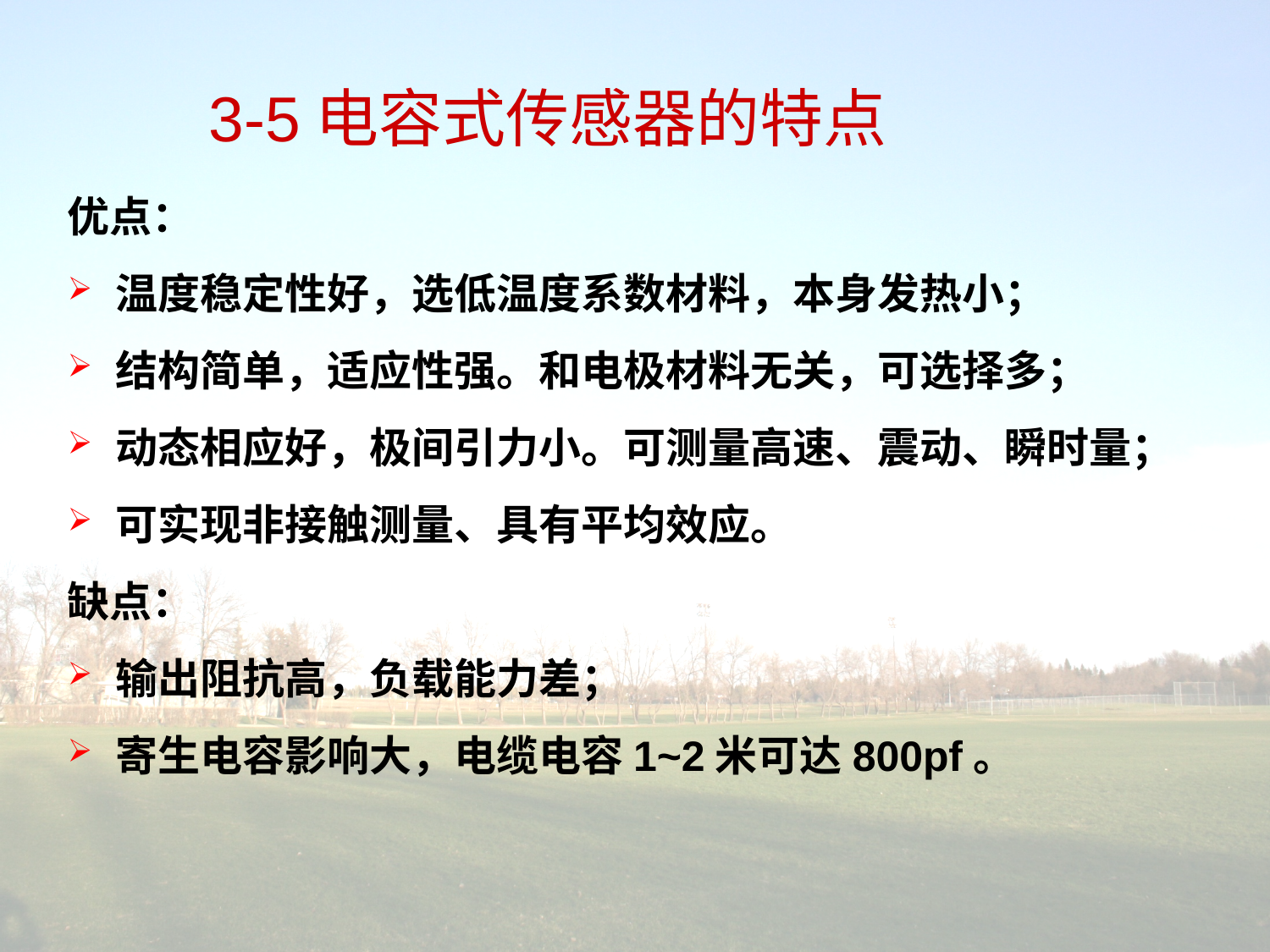

3-5电容式传感器的特点
优点：
温度稳定性好，选低温度系数材料，本身发热小；
结构简单，适应性强。和电极材料无关，可选择多；
动态相应好，极间引力小。可测量高速、震动、瞬时量；
可实现非接触测量、具有平均效应。
缺点：
输出阻抗高，负载能力差；
寄生电容影响大，电缆电容1~2米可达800pf。